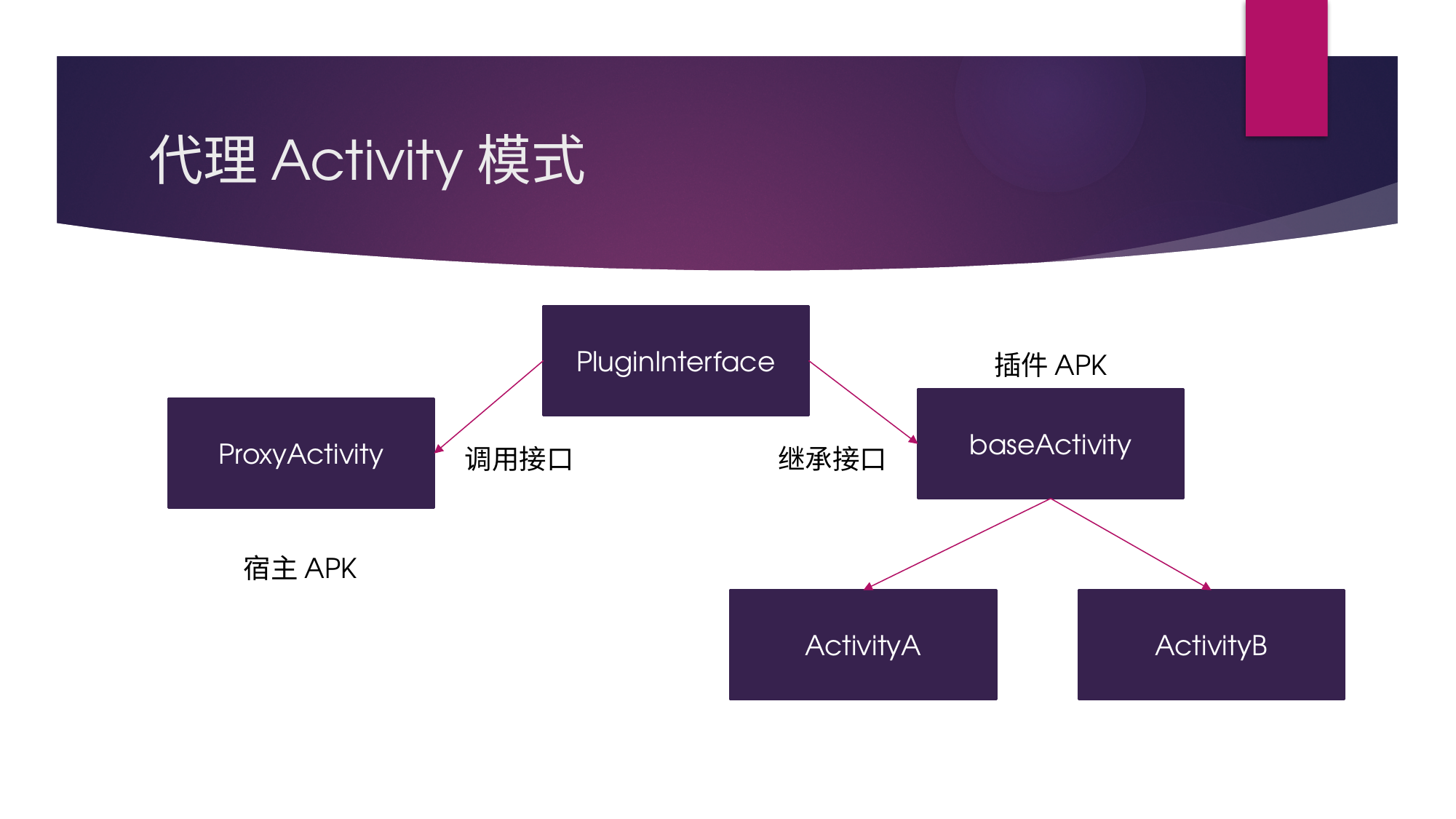

# 代理Activity模式
PluginInterface
插件APK
baseActivity
ProxyActivity
调用接口
继承接口
宿主APK
ActivityA
ActivityB